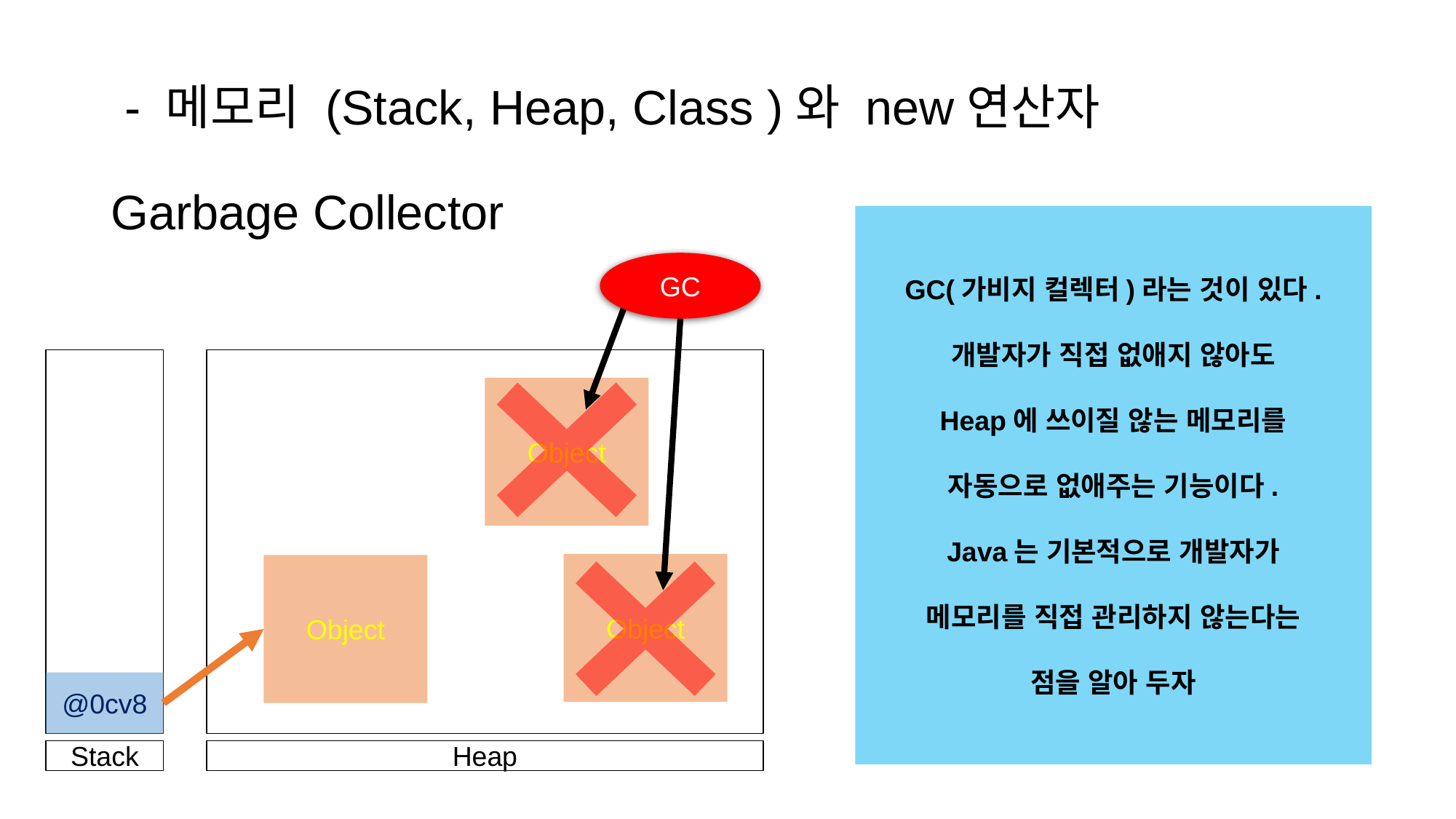

# - 메모리 (Stack, Heap, Class )와 new연산자 Garbage Collector
GC(가비지 컬렉터)라는 것이 있다.

개발자가 직접 없애지 않아도

Heap에 쓰이질 않는 메모리를

자동으로 없애주는 기능이다.

Java는 기본적으로 개발자가

메모리를 직접 관리하지 않는다는

점을 알아 두자
GC

Object

Object
Object
@0cv8
Stack
Heap